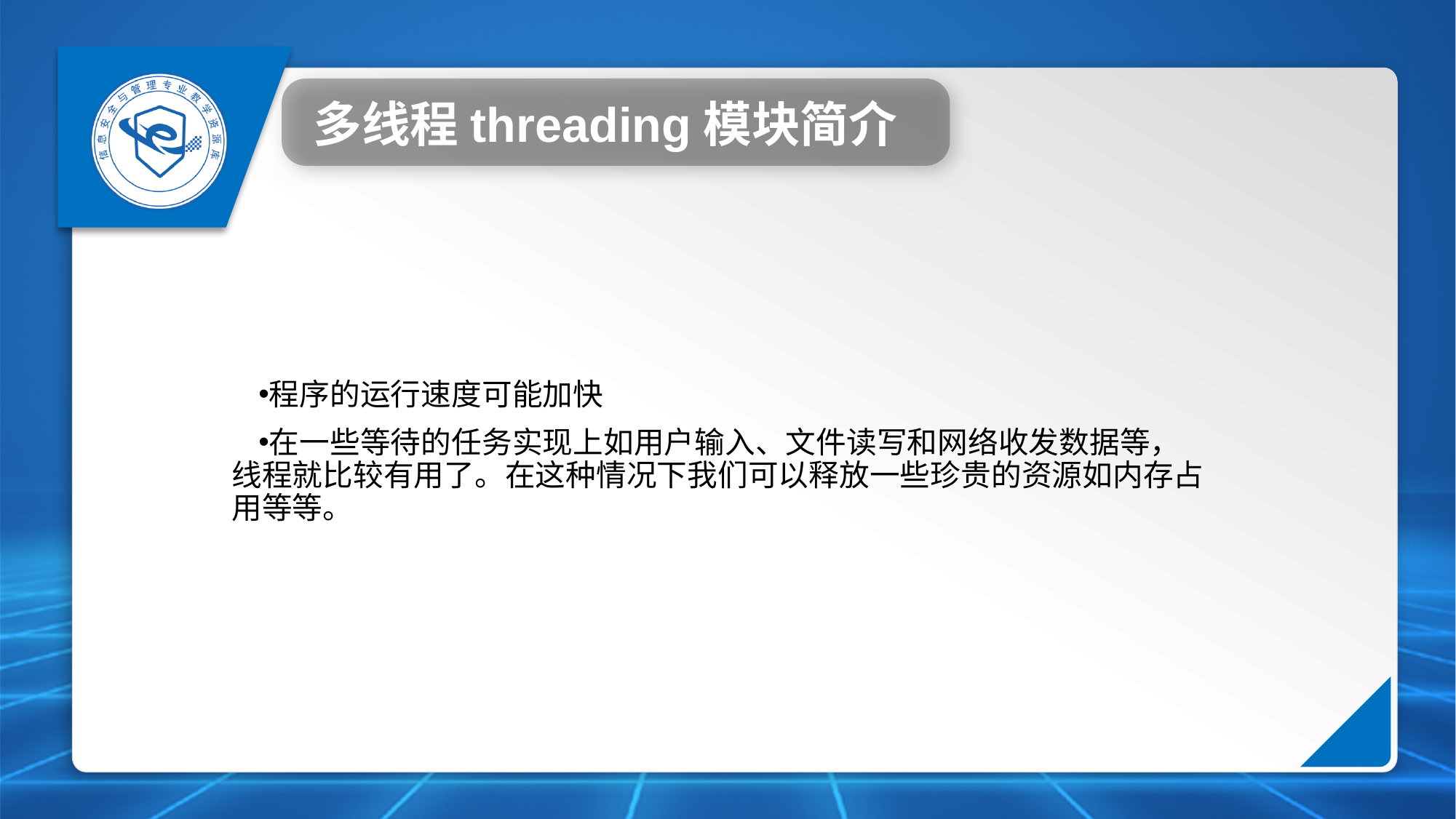

多线程threading模块简介
程序的运行速度可能加快
在一些等待的任务实现上如用户输入、文件读写和网络收发数据等，线程就比较有用了。在这种情况下我们可以释放一些珍贵的资源如内存占用等等。